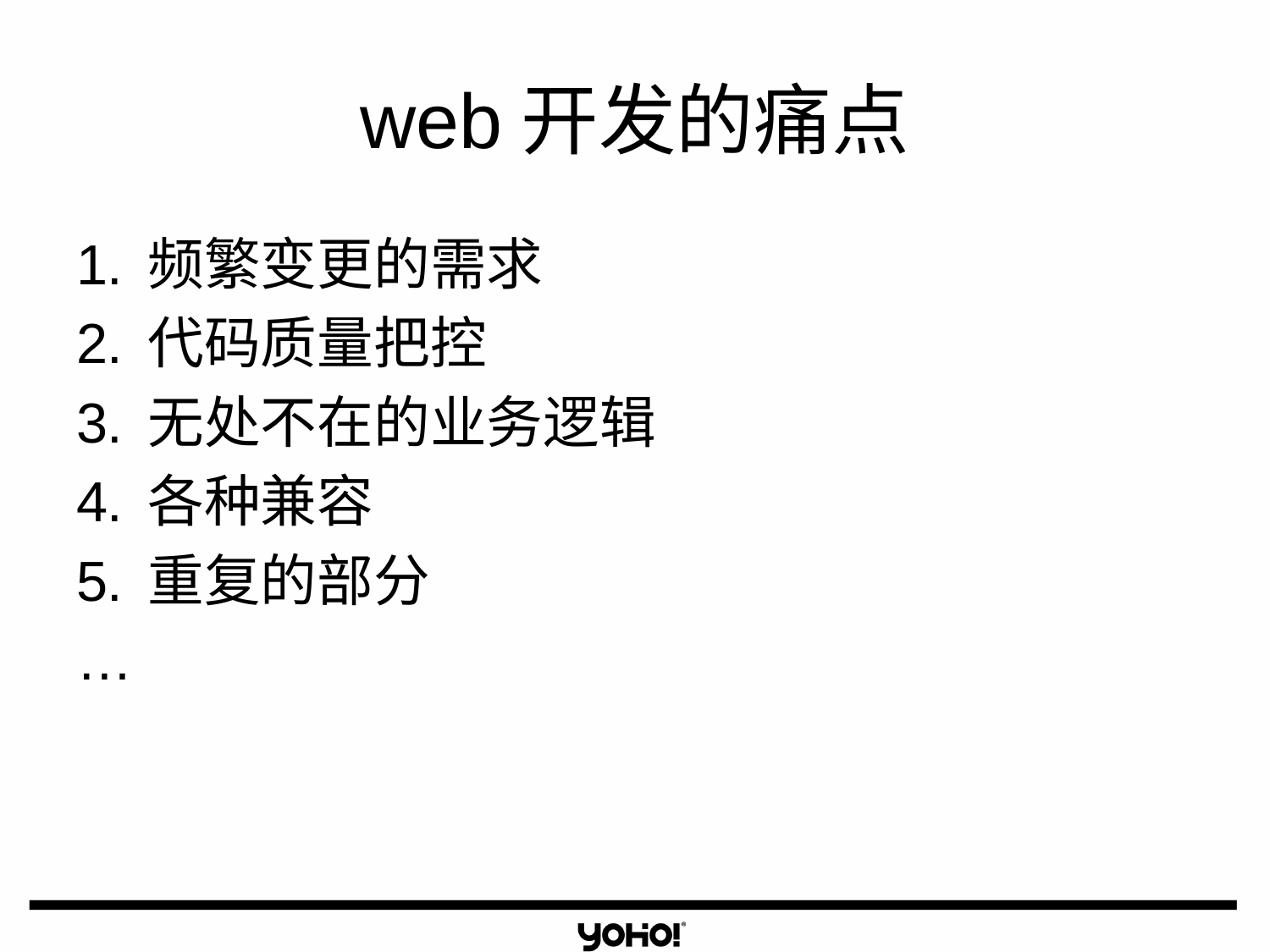

# web开发的痛点
频繁变更的需求
代码质量把控
无处不在的业务逻辑
各种兼容
重复的部分
…